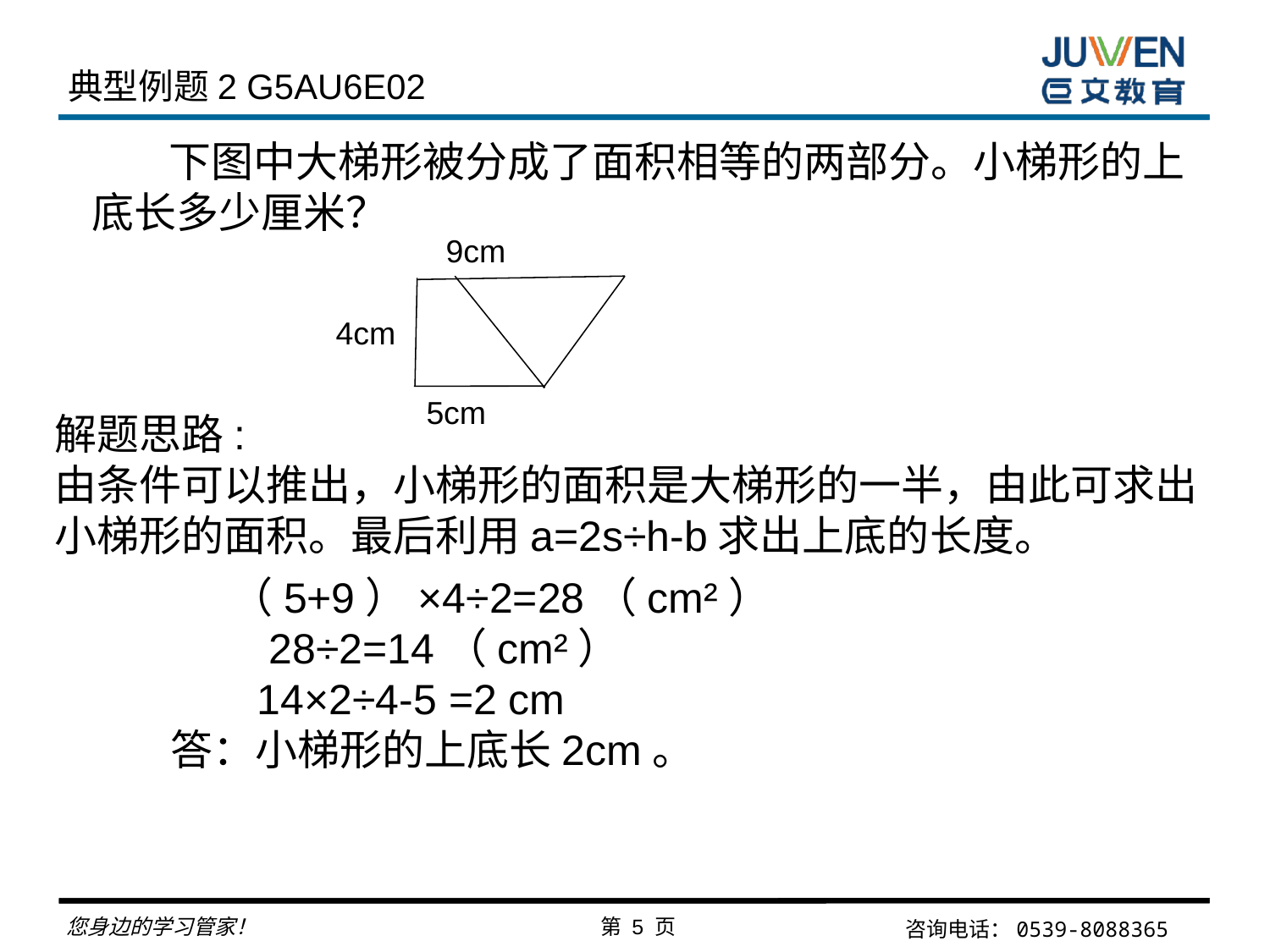

典型例题2 G5AU6E02
       下图中大梯形被分成了面积相等的两部分。小梯形的上底长多少厘米？

9cm
4cm
5cm
解题思路:
由条件可以推出，小梯形的面积是大梯形的一半，由此可求出小梯形的面积。最后利用a=2s÷h-b求出上底的长度。

	    （5+9）×4÷2=28（cm²）
                  28÷2=14（cm²）
                 14×2÷4-5 =2 cm
           答：小梯形的上底长2cm。